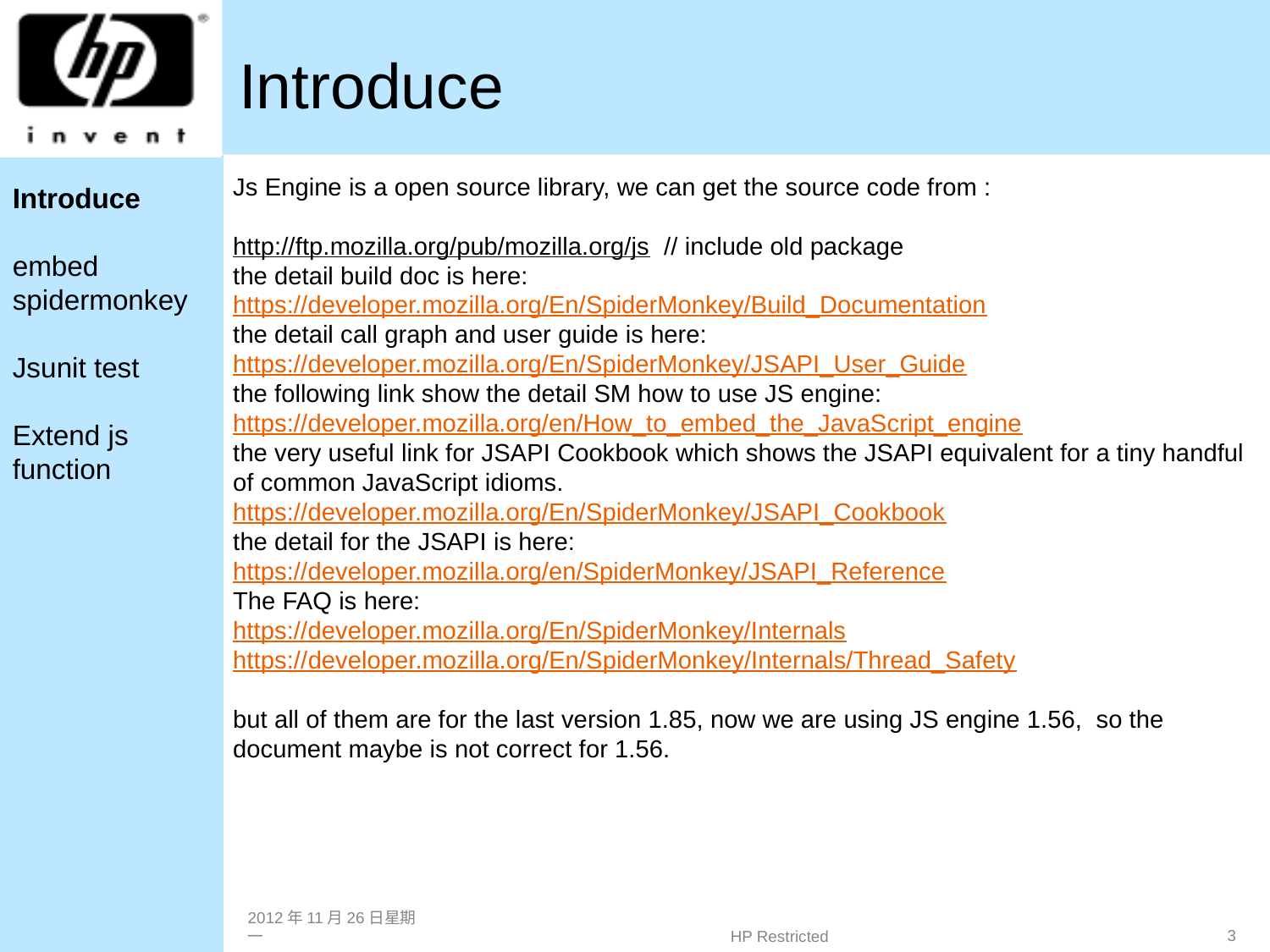

# Introduce
Js Engine is a open source library, we can get the source code from :

http://ftp.mozilla.org/pub/mozilla.org/js  // include old package
the detail build doc is here:
https://developer.mozilla.org/En/SpiderMonkey/Build_Documentation
the detail call graph and user guide is here:
https://developer.mozilla.org/En/SpiderMonkey/JSAPI_User_Guide
the following link show the detail SM how to use JS engine:
https://developer.mozilla.org/en/How_to_embed_the_JavaScript_engine
the very useful link for JSAPI Cookbook which shows the JSAPI equivalent for a tiny handful of common JavaScript idioms.
https://developer.mozilla.org/En/SpiderMonkey/JSAPI_Cookbook
the detail for the JSAPI is here:
https://developer.mozilla.org/en/SpiderMonkey/JSAPI_Reference
The FAQ is here:
https://developer.mozilla.org/En/SpiderMonkey/Internals
https://developer.mozilla.org/En/SpiderMonkey/Internals/Thread_Safety

but all of them are for the last version 1.85, now we are using JS engine 1.56,  so the document maybe is not correct for 1.56.

Introduce

embed spidermonkey

Jsunit test

Extend js function
3
2012年11月26日星期一
HP Restricted